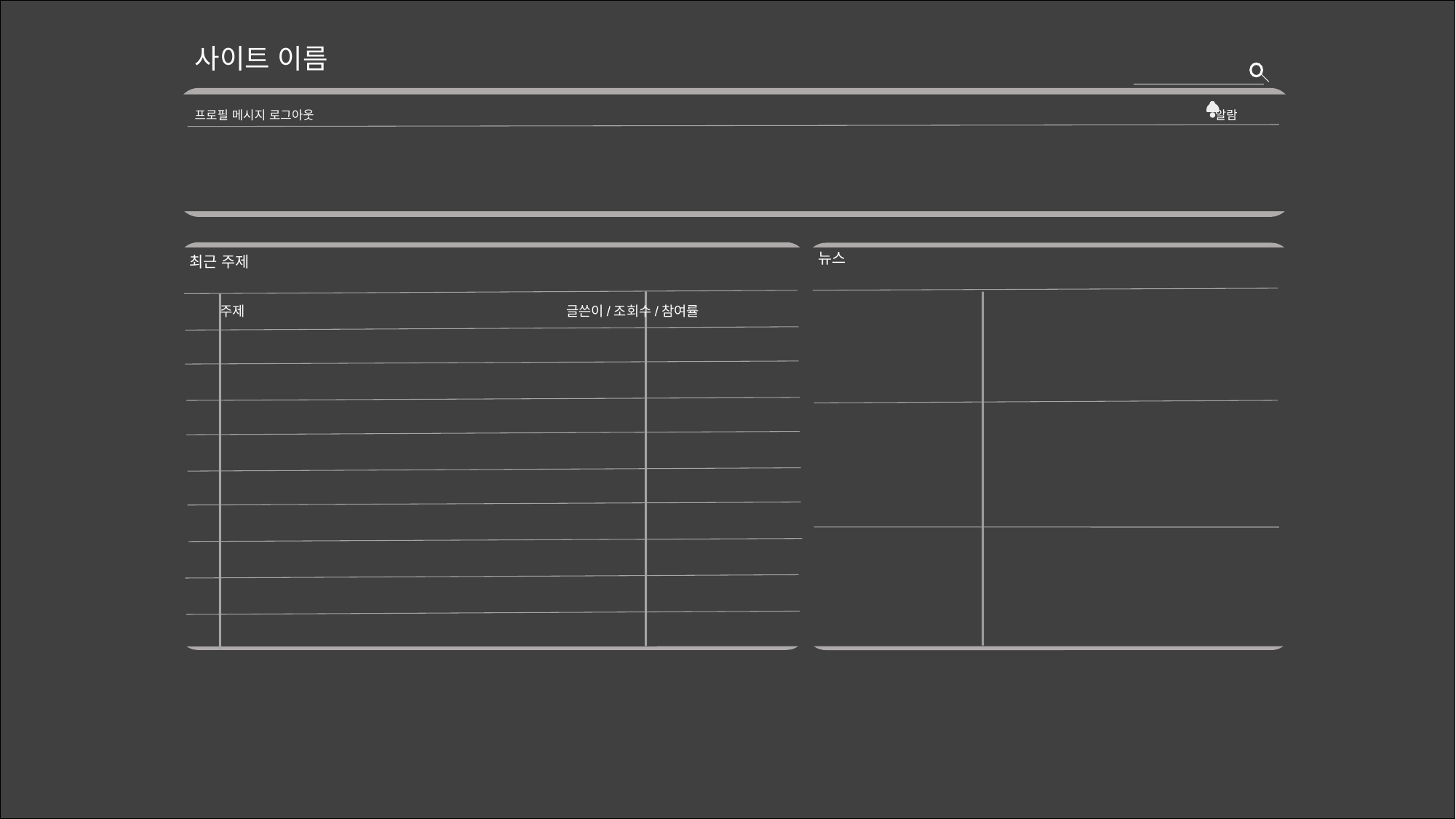

사이트 이름

프로필 메시지 로그아웃  								           알람

뉴스
최근 주제

   주제                                                                                    글쓴이/조회수/참여률